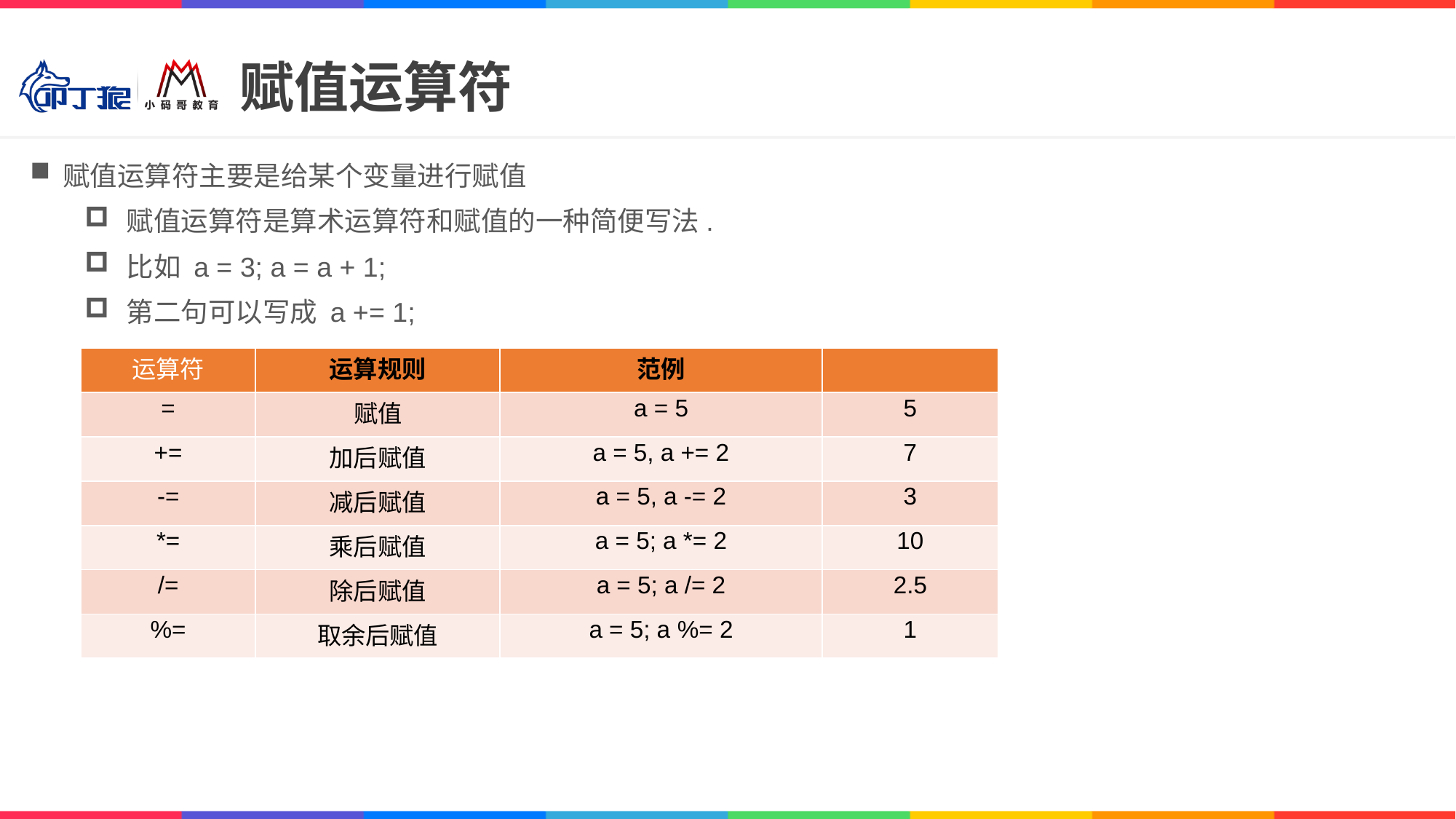

# 赋值运算符
赋值运算符主要是给某个变量进行赋值
赋值运算符是算术运算符和赋值的一种简便写法.
比如 a = 3; a = a + 1;
第二句可以写成 a += 1;

| 运算符 | 运算规则 | 范例 |  |
| --- | --- | --- | --- |
| = | 赋值 | a = 5 | 5 |
| += | 加后赋值 | a = 5, a += 2 | 7 |
| -= | 减后赋值 | a = 5, a -= 2 | 3 |
| \*= | 乘后赋值 | a = 5; a \*= 2 | 10 |
| /= | 除后赋值 | a = 5; a /= 2 | 2.5 |
| %= | 取余后赋值 | a = 5; a %= 2 | 1 |